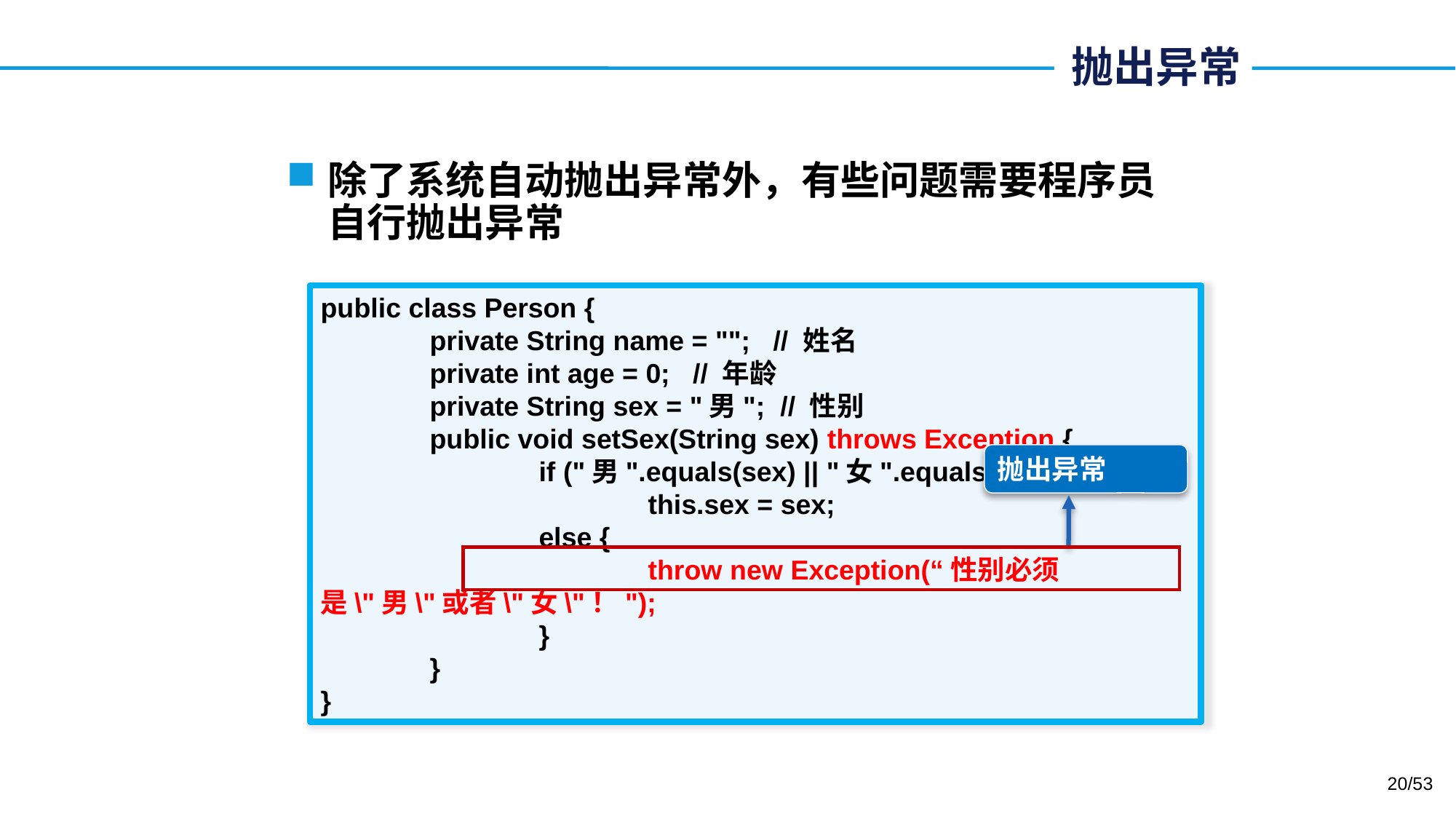

# 抛出异常
除了系统自动抛出异常外，有些问题需要程序员自行抛出异常
public class Person {
	private String name = "";   // 姓名
	private int age = 0;   // 年龄
	private String sex = "男";  // 性别
	public void setSex(String sex) throws Exception {
		if ("男".equals(sex) || "女".equals(sex))
			this.sex = sex;
		else {
			throw new Exception(“性别必须是\"男\"或者\"女\"！");
		}
	}
}
抛出异常

20/53